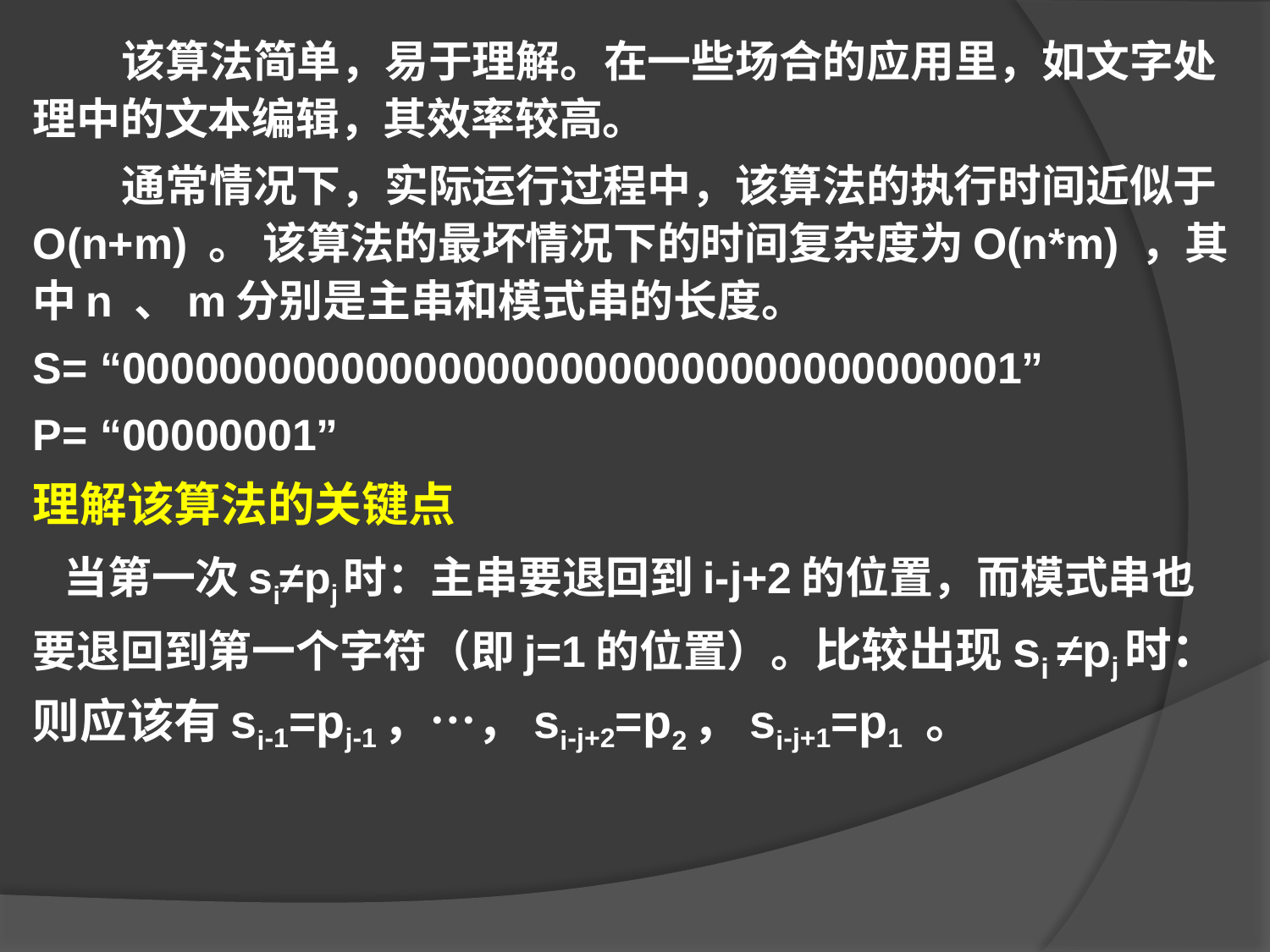

# 该算法简单，易于理解。在一些场合的应用里，如文字处理中的文本编辑，其效率较高。
        通常情况下，实际运行过程中，该算法的执行时间近似于O(n+m) 。 该算法的最坏情况下的时间复杂度为O(n*m) ，其中n 、m分别是主串和模式串的长度。
S= “0000000000000000000000000000000000001”
P= “00000001”
理解该算法的关键点
  当第一次si≠pj时：主串要退回到i-j+2的位置，而模式串也要退回到第一个字符（即j=1的位置）。比较出现si ≠pj时：则应该有si-1=pj-1，…，si-j+2=p2，si-j+1=p1 。